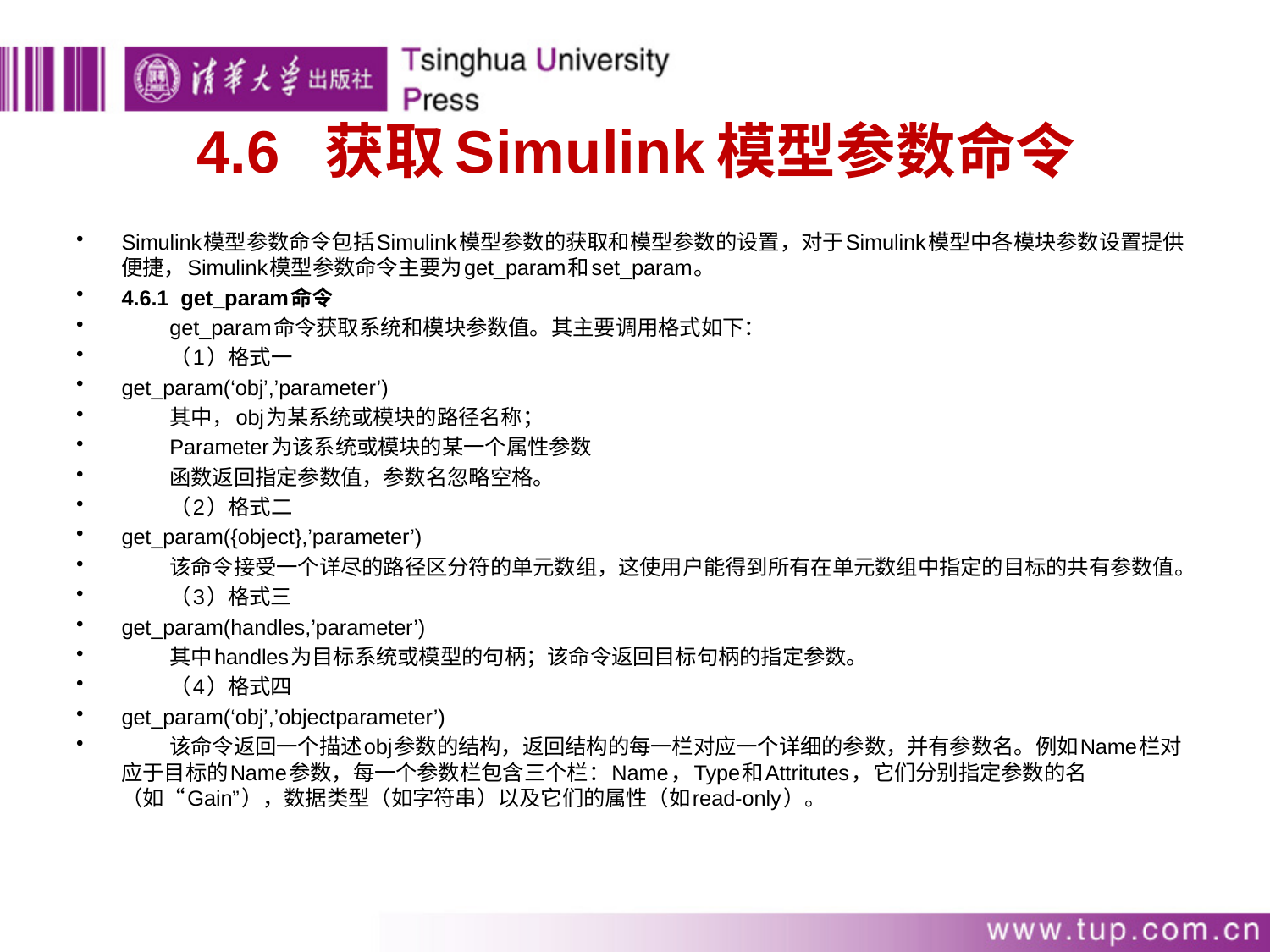

# 4.6  获取Simulink模型参数命令
Simulink模型参数命令包括Simulink模型参数的获取和模型参数的设置，对于Simulink模型中各模块参数设置提供便捷，Simulink模型参数命令主要为get_param和set_param。
4.6.1  get_param命令
	get_param命令获取系统和模块参数值。其主要调用格式如下：
	（1）格式一
get_param(‘obj’,’parameter’)
	其中，obj为某系统或模块的路径名称；
	Parameter为该系统或模块的某一个属性参数
	函数返回指定参数值，参数名忽略空格。
	（2）格式二
get_param({object},’parameter’)
	该命令接受一个详尽的路径区分符的单元数组，这使用户能得到所有在单元数组中指定的目标的共有参数值。
	（3）格式三
get_param(handles,’parameter’)
	其中handles为目标系统或模型的句柄；该命令返回目标句柄的指定参数。
	（4）格式四
get_param(‘obj’,’objectparameter’)
	该命令返回一个描述obj参数的结构，返回结构的每一栏对应一个详细的参数，并有参数名。例如Name栏对应于目标的Name参数，每一个参数栏包含三个栏：Name，Type和Attritutes，它们分别指定参数的名（如“Gain”），数据类型（如字符串）以及它们的属性（如read-only）。